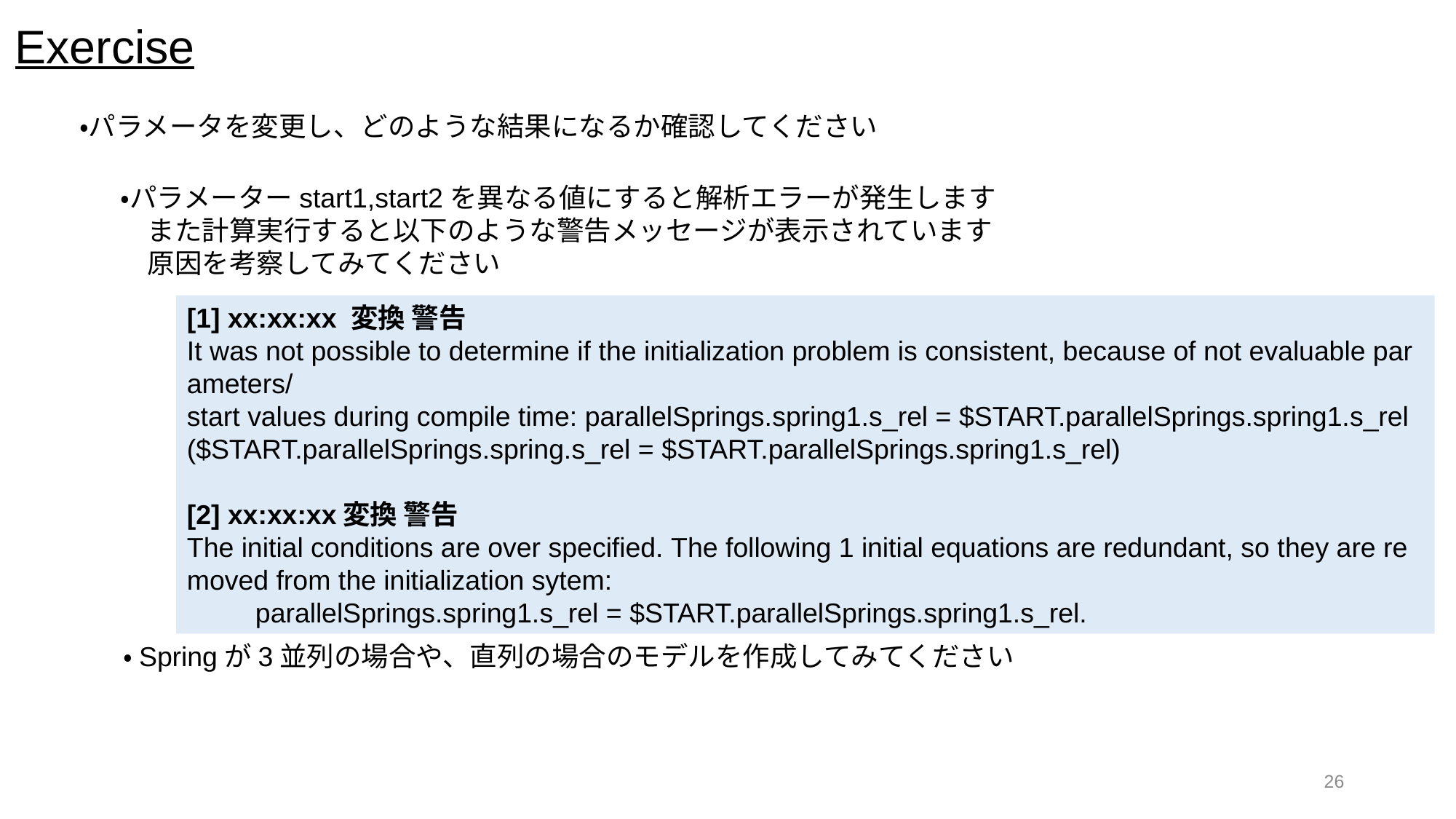

Exercise
・パラメータを変更し、どのような結果になるか確認してください
・パラメーターstart1,start2を異なる値にすると解析エラーが発生します
　また計算実行すると以下のような警告メッセージが表示されています
　原因を考察してみてください
[1] xx:xx:xx 変換 警告
It was not possible to determine if the initialization problem is consistent, because of not evaluable parameters/start values during compile time: parallelSprings.spring1.s_rel = $START.parallelSprings.spring1.s_rel ($START.parallelSprings.spring.s_rel = $START.parallelSprings.spring1.s_rel)
[2] xx:xx:xx変換 警告
The initial conditions are over specified. The following 1 initial equations are redundant, so they are removed from the initialization sytem:
         parallelSprings.spring1.s_rel = $START.parallelSprings.spring1.s_rel.
・Springが3並列の場合や、直列の場合のモデルを作成してみてください
26